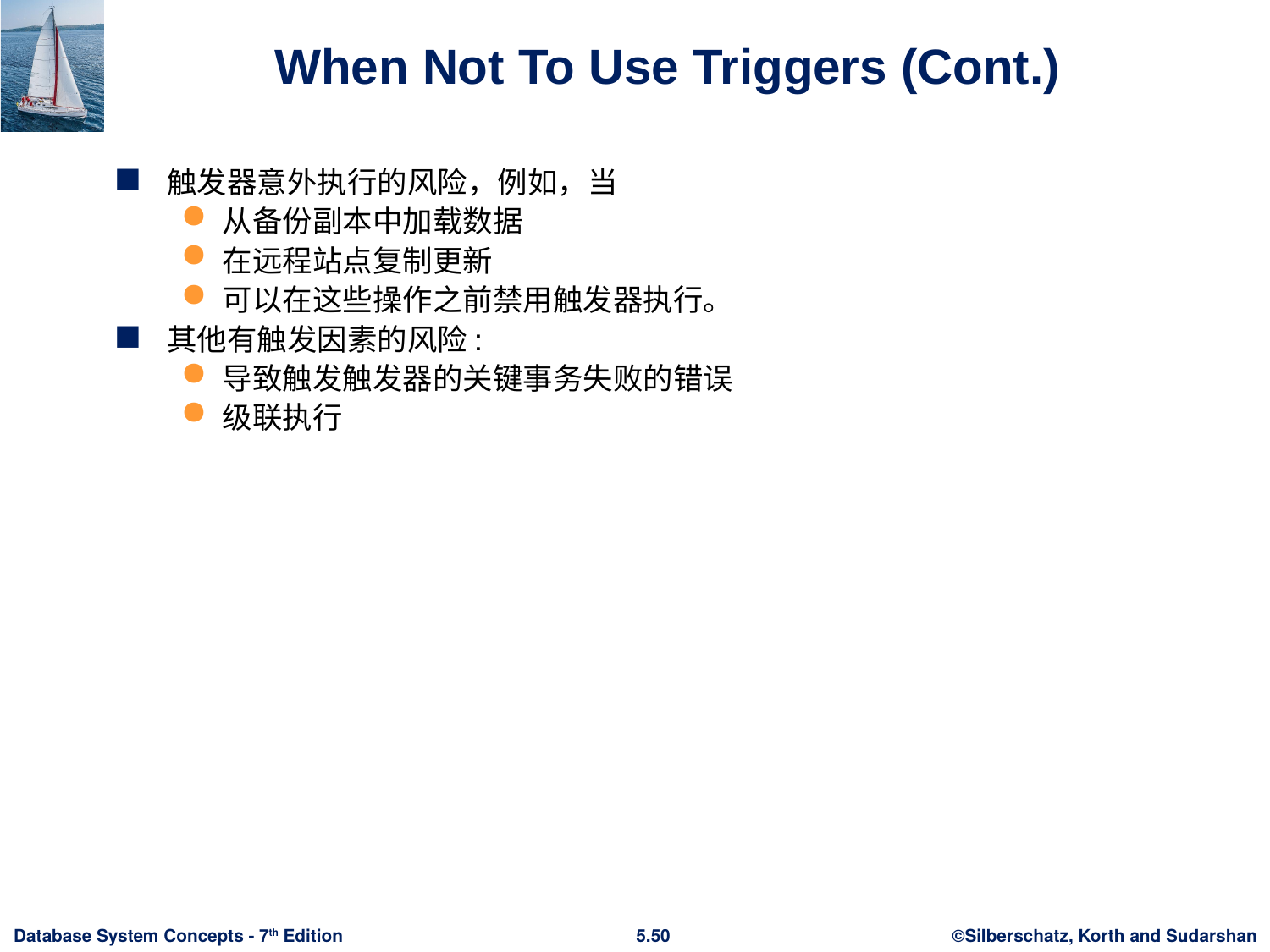

# When Not To Use Triggers (Cont.)
触发器意外执行的风险，例如，当
从备份副本中加载数据
在远程站点复制更新
可以在这些操作之前禁用触发器执行。
其他有触发因素的风险:
导致触发触发器的关键事务失败的错误
级联执行